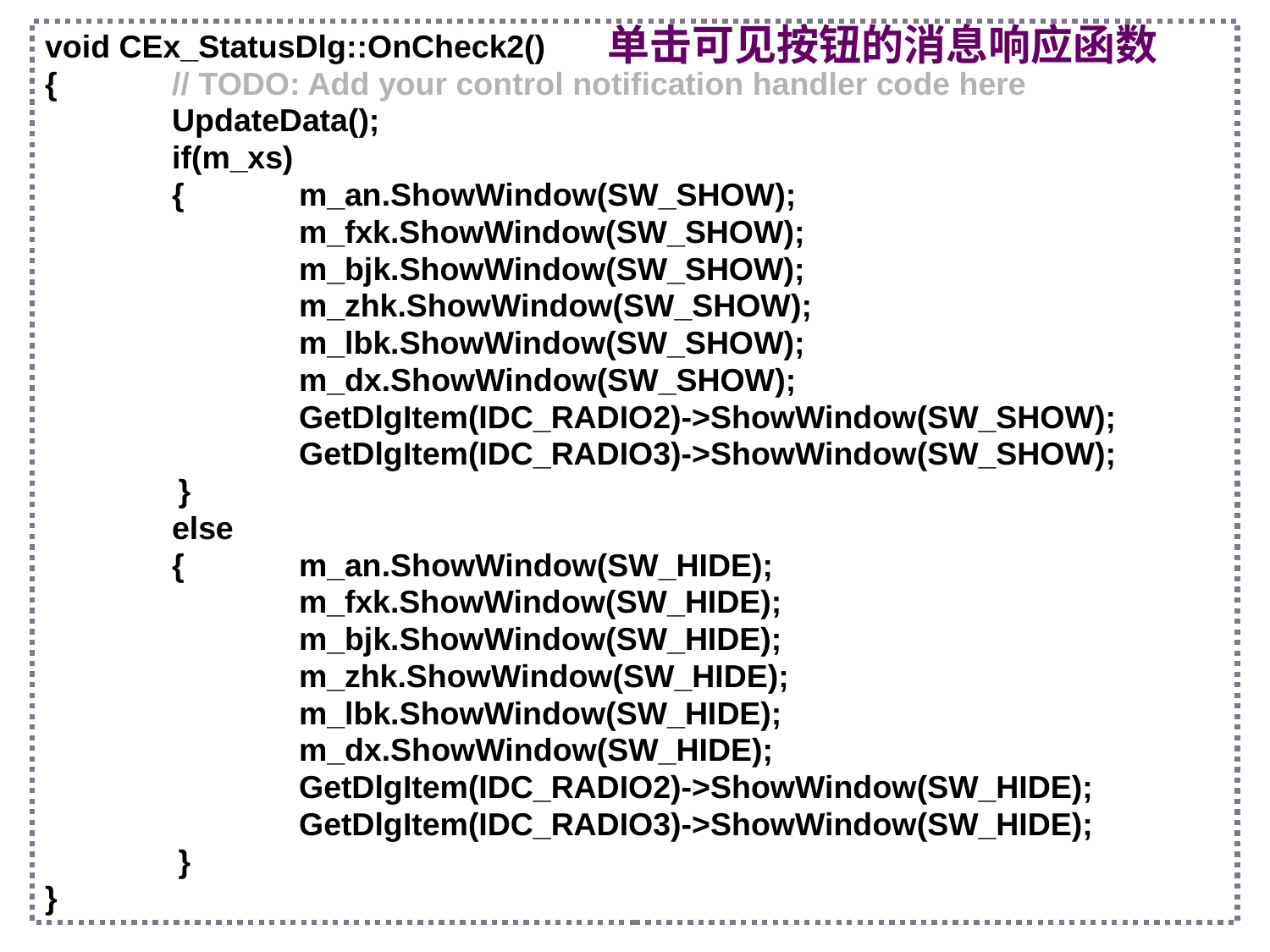

单击可见按钮的消息响应函数
void CEx_StatusDlg::OnCheck2()
{	// TODO: Add your control notification handler code here
	UpdateData();
	if(m_xs)
	{	m_an.ShowWindow(SW_SHOW);
		m_fxk.ShowWindow(SW_SHOW);
		m_bjk.ShowWindow(SW_SHOW);
		m_zhk.ShowWindow(SW_SHOW);
		m_lbk.ShowWindow(SW_SHOW);
		m_dx.ShowWindow(SW_SHOW);
		GetDlgItem(IDC_RADIO2)->ShowWindow(SW_SHOW);
		GetDlgItem(IDC_RADIO3)->ShowWindow(SW_SHOW);
               }
	else
	{	m_an.ShowWindow(SW_HIDE);
		m_fxk.ShowWindow(SW_HIDE);
		m_bjk.ShowWindow(SW_HIDE);
		m_zhk.ShowWindow(SW_HIDE);
		m_lbk.ShowWindow(SW_HIDE);
		m_dx.ShowWindow(SW_HIDE);
		GetDlgItem(IDC_RADIO2)->ShowWindow(SW_HIDE);
		GetDlgItem(IDC_RADIO3)->ShowWindow(SW_HIDE);
               }
}